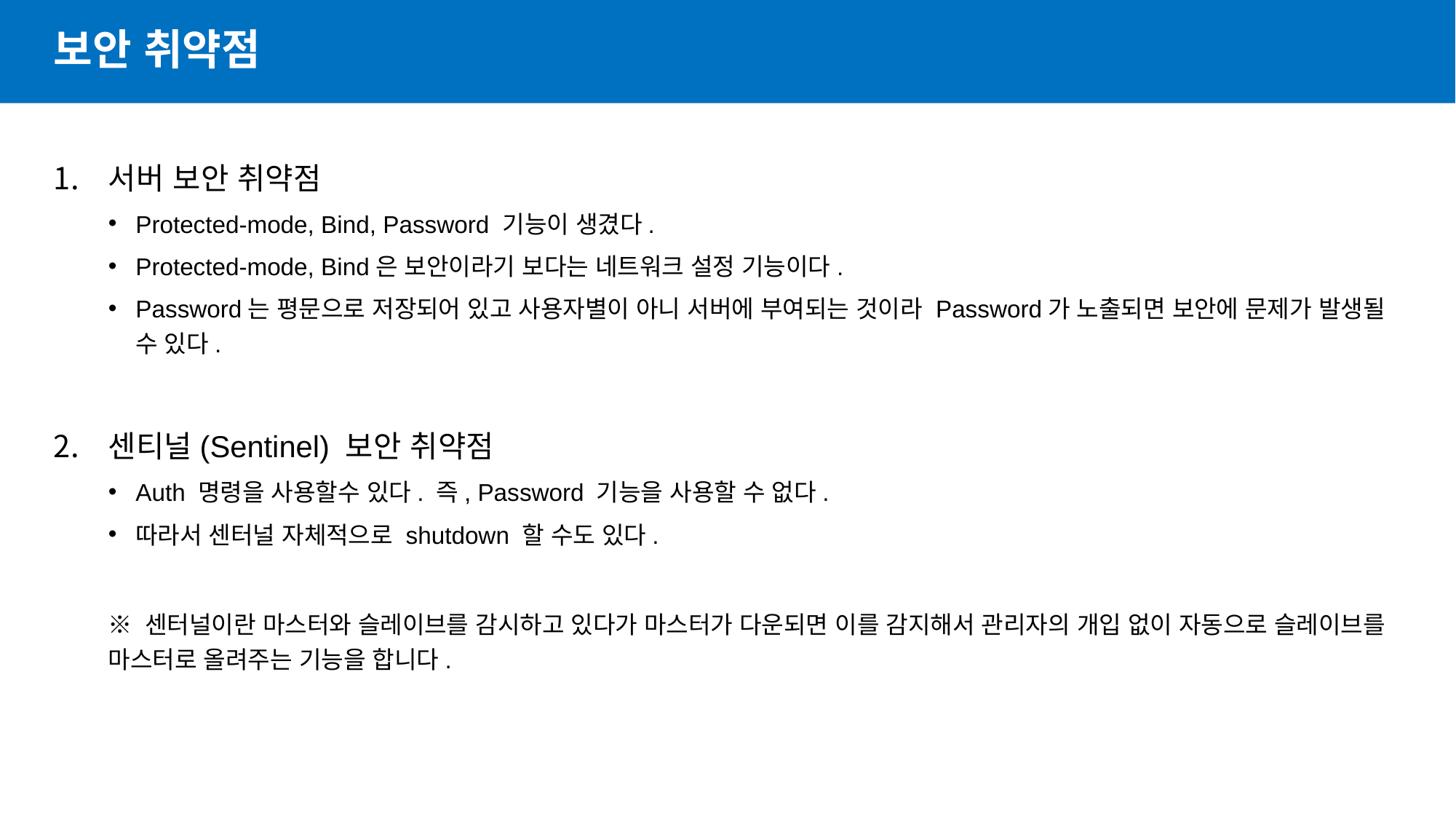

보안 취약점
서버 보안 취약점
Protected-mode, Bind, Password 기능이 생겼다.
Protected-mode, Bind은 보안이라기 보다는 네트워크 설정 기능이다.
Password는 평문으로 저장되어 있고 사용자별이 아니 서버에 부여되는 것이라 Password가 노출되면 보안에 문제가 발생될 수 있다.

센티널(Sentinel) 보안 취약점
Auth 명령을 사용할수 있다. 즉, Password 기능을 사용할 수 없다.
따라서 센터널 자체적으로 shutdown 할 수도 있다.

※ 센터널이란 마스터와 슬레이브를 감시하고 있다가 마스터가 다운되면 이를 감지해서 관리자의 개입 없이 자동으로 슬레이브를 마스터로 올려주는 기능을 합니다.